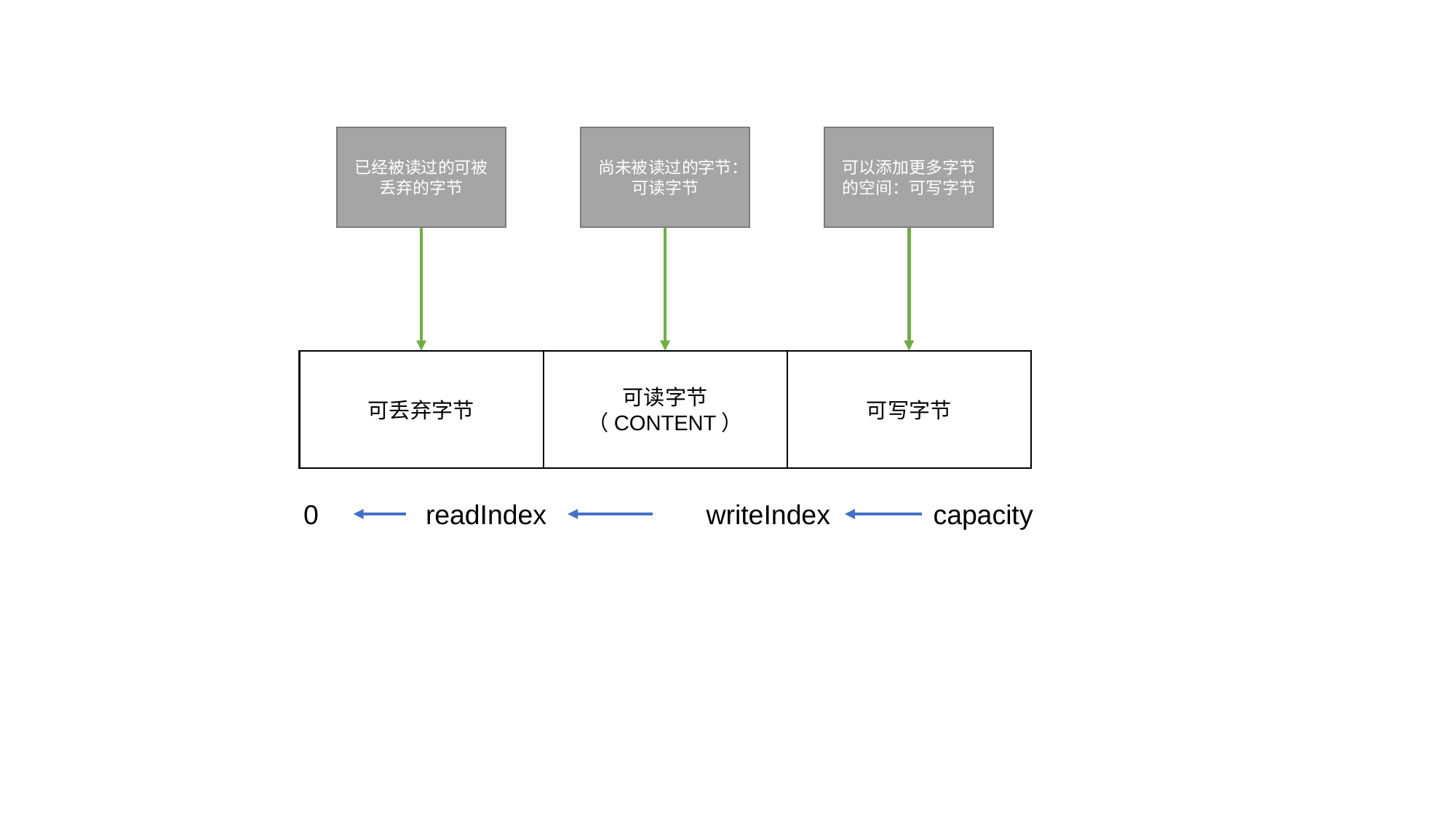

已经被读过的可被丢弃的字节
尚未被读过的字节：可读字节
可以添加更多字节的空间：可写字节
可读字节
（CONTENT）
可写字节
可丢弃字节
0
readIndex
writeIndex
capacity